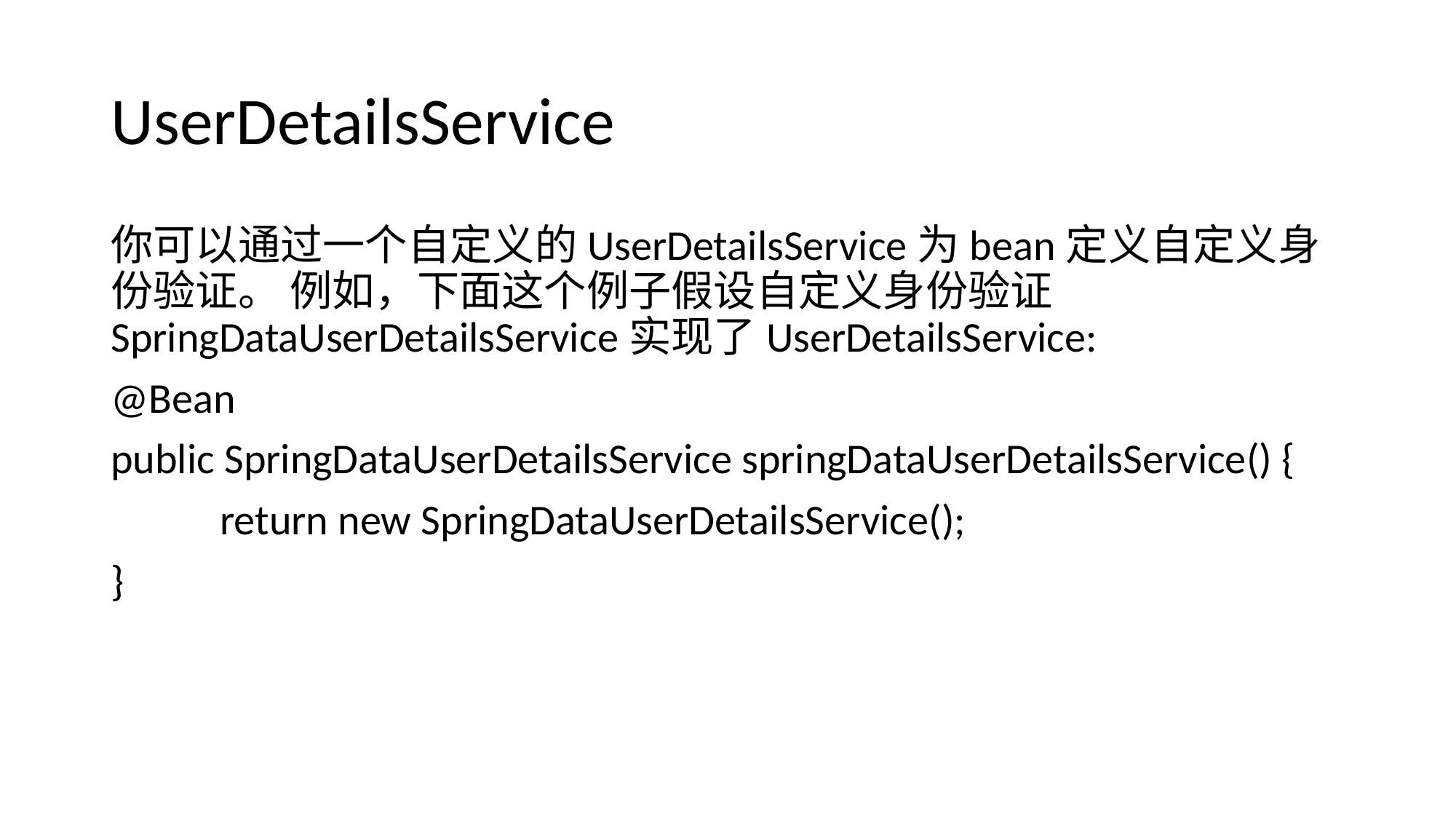

# UserDetailsService
你可以通过一个自定义的UserDetailsService为bean定义自定义身份验证。 例如，下面这个例子假设自定义身份验证SpringDataUserDetailsService实现了UserDetailsService:
@Bean
public SpringDataUserDetailsService springDataUserDetailsService() {
	return new SpringDataUserDetailsService();
}